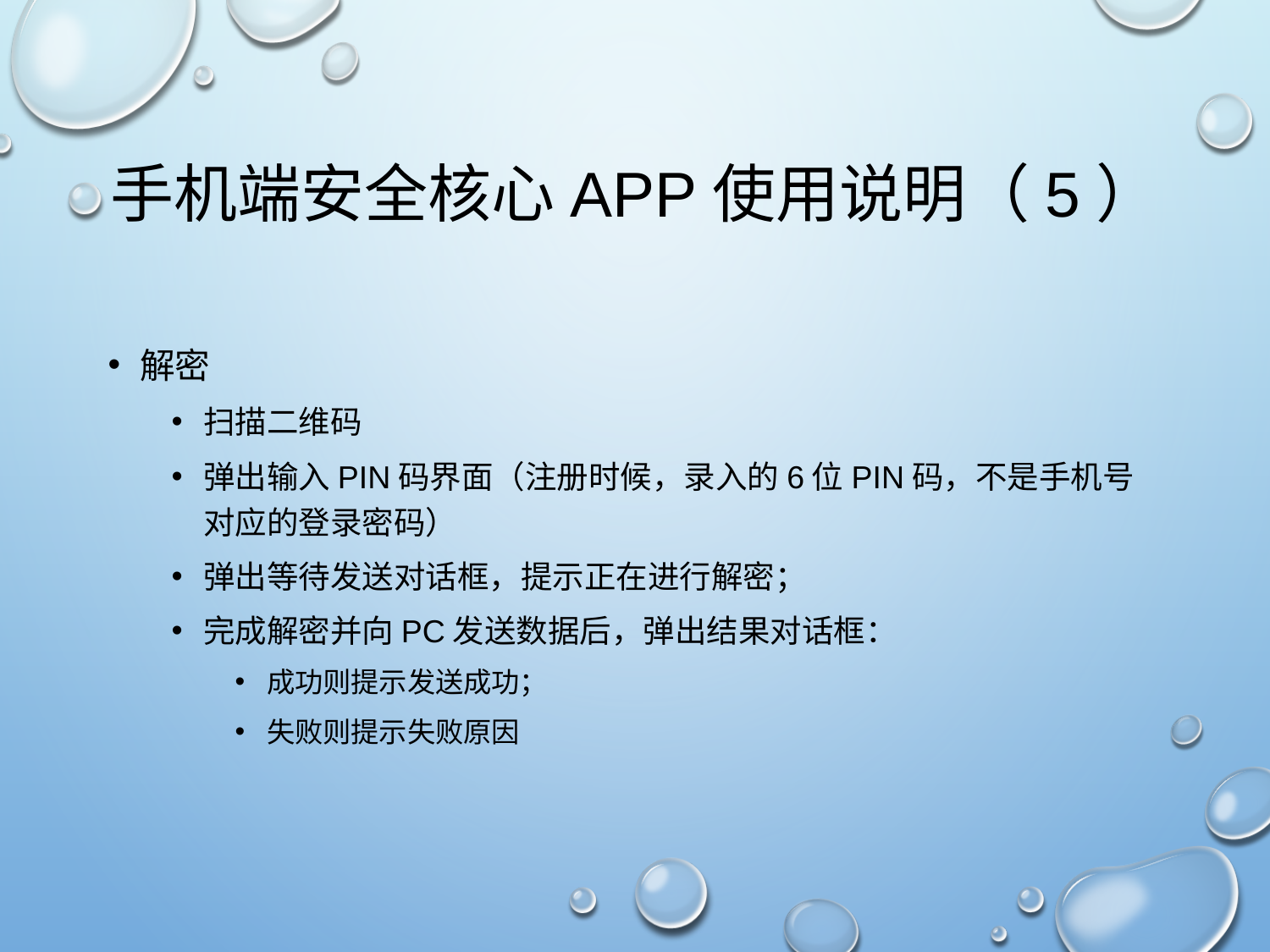

# 手机端安全核心APP使用说明（5）
解密
扫描二维码
弹出输入PIN码界面（注册时候，录入的6位PIN码，不是手机号对应的登录密码）
弹出等待发送对话框，提示正在进行解密；
完成解密并向PC发送数据后，弹出结果对话框：
成功则提示发送成功；
失败则提示失败原因